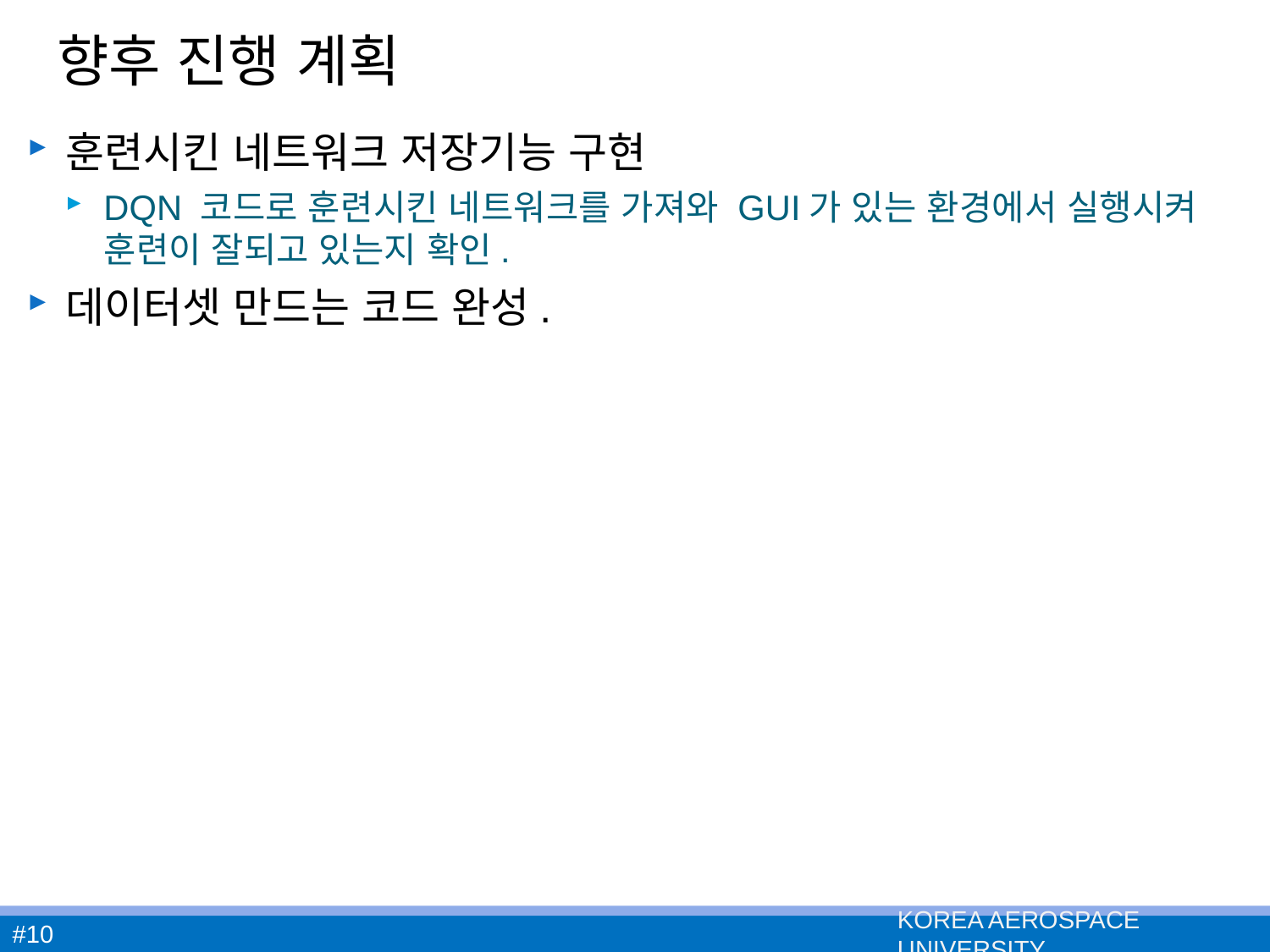

# 향후 진행 계획
훈련시킨 네트워크 저장기능 구현
DQN 코드로 훈련시킨 네트워크를 가져와 GUI가 있는 환경에서 실행시켜 훈련이 잘되고 있는지 확인.
데이터셋 만드는 코드 완성.

#10